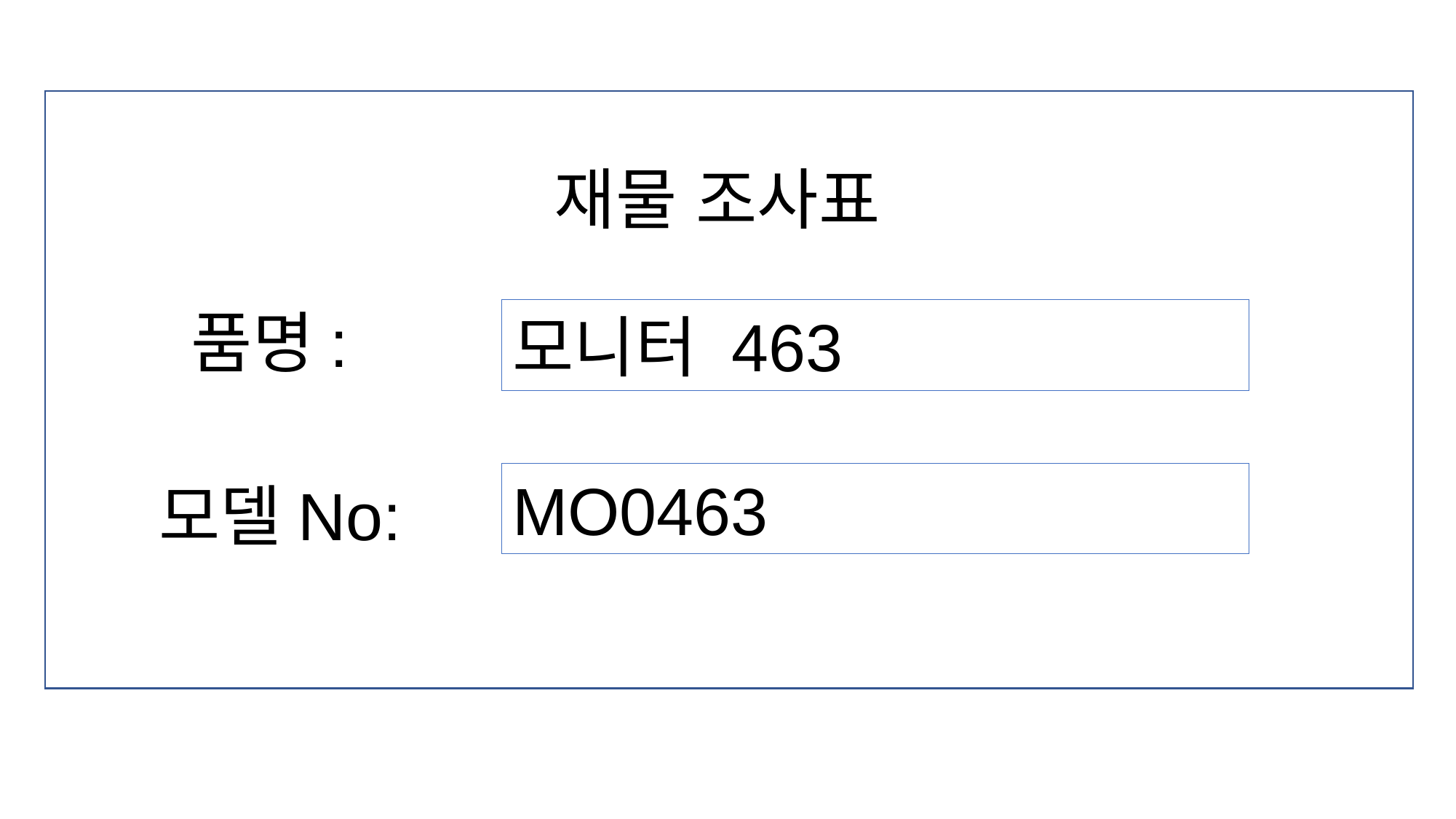

재물 조사표
품명:
모니터 463
MO0463
모델No: